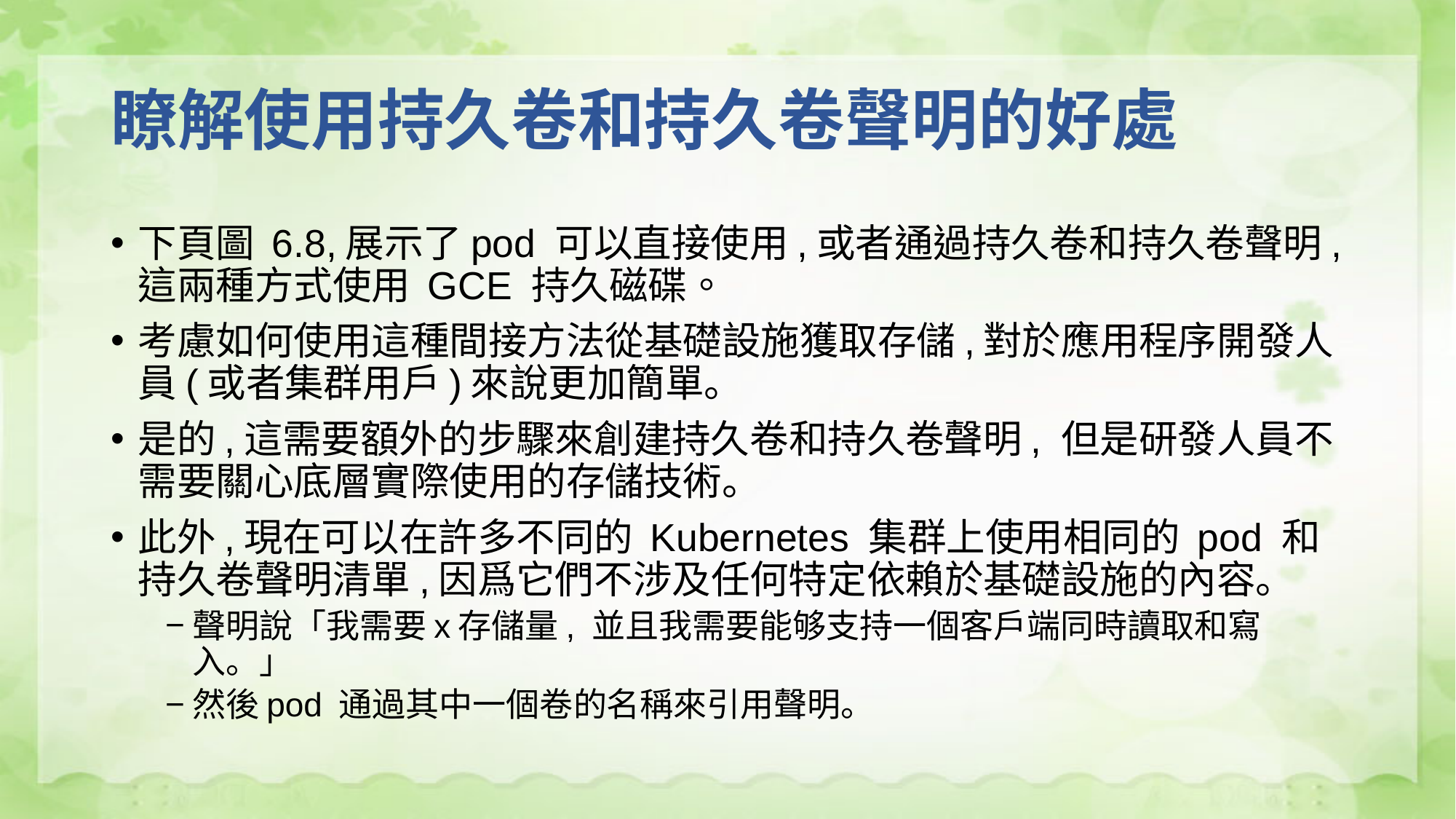

# 瞭解使用持久卷和持久卷聲明的好處
下頁圖 6.8,展示了pod 可以直接使用,或者通過持久卷和持久卷聲明,這兩種方式使用 GCE 持久磁碟。
考慮如何使用這種間接方法從基礎設施獲取存儲,對於應用程序開發人員(或者集群用戶)來說更加簡單。
是的,這需要額外的步驟來創建持久卷和持久卷聲明, 但是研發人員不需要關心底層實際使用的存儲技術。
此外,現在可以在許多不同的 Kubernetes 集群上使用相同的 pod 和持久卷聲明清單,因爲它們不涉及任何特定依賴於基礎設施的內容。
聲明說「我需要x存儲量, 並且我需要能够支持一個客戶端同時讀取和寫入。」
然後pod 通過其中一個卷的名稱來引用聲明。